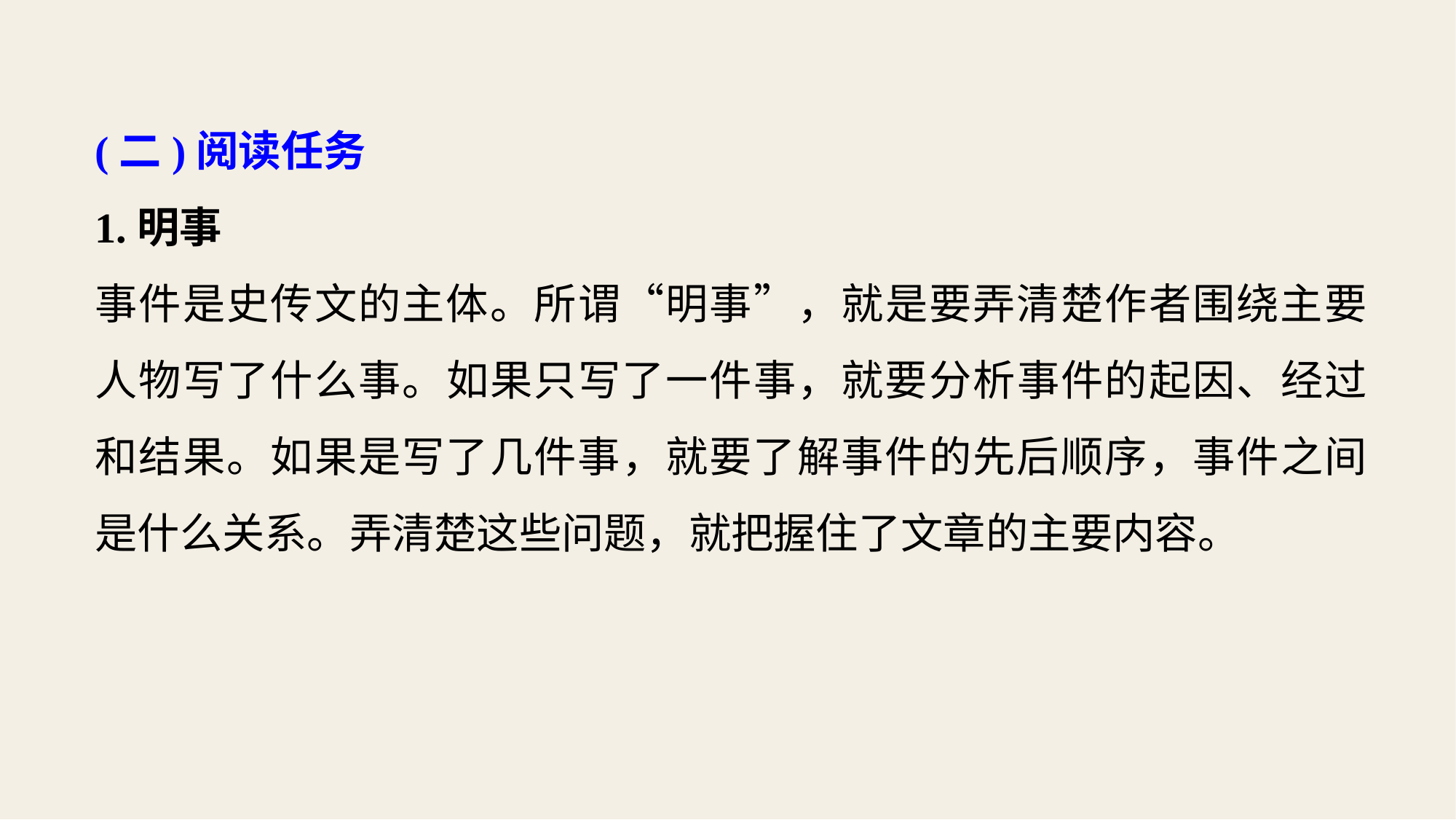

(二)阅读任务
1.明事
事件是史传文的主体。所谓“明事”，就是要弄清楚作者围绕主要人物写了什么事。如果只写了一件事，就要分析事件的起因、经过和结果。如果是写了几件事，就要了解事件的先后顺序，事件之间是什么关系。弄清楚这些问题，就把握住了文章的主要内容。